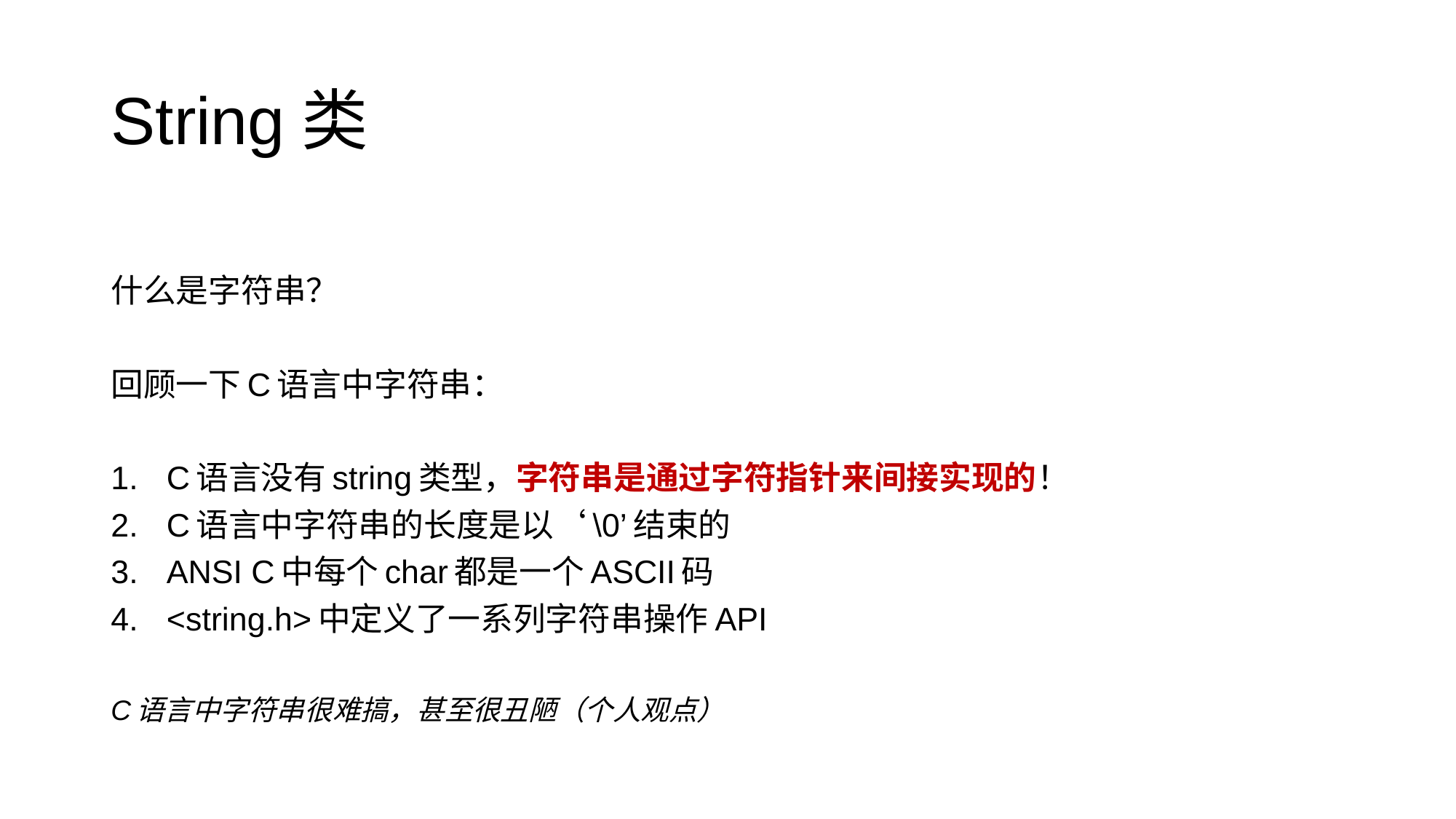

# String类

什么是字符串？

回顾一下C语言中字符串：

C语言没有string类型，字符串是通过字符指针来间接实现的！
C语言中字符串的长度是以‘\0’结束的
ANSI C中每个char都是一个ASCII码
<string.h>中定义了一系列字符串操作API

C语言中字符串很难搞，甚至很丑陋（个人观点）